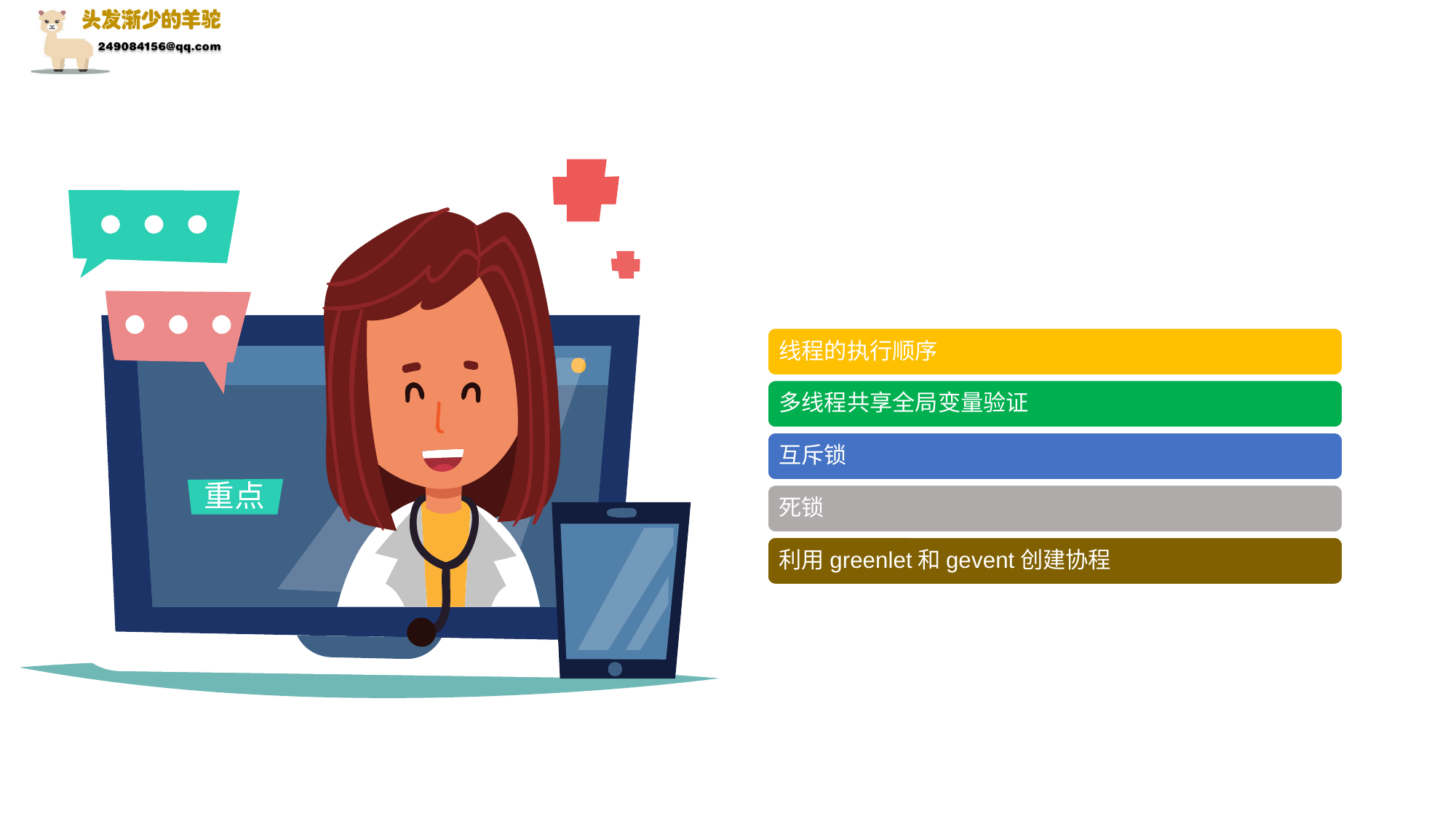

重点

线程的执行顺序
多线程共享全局变量验证
互斥锁
死锁
利用greenlet和gevent创建协程